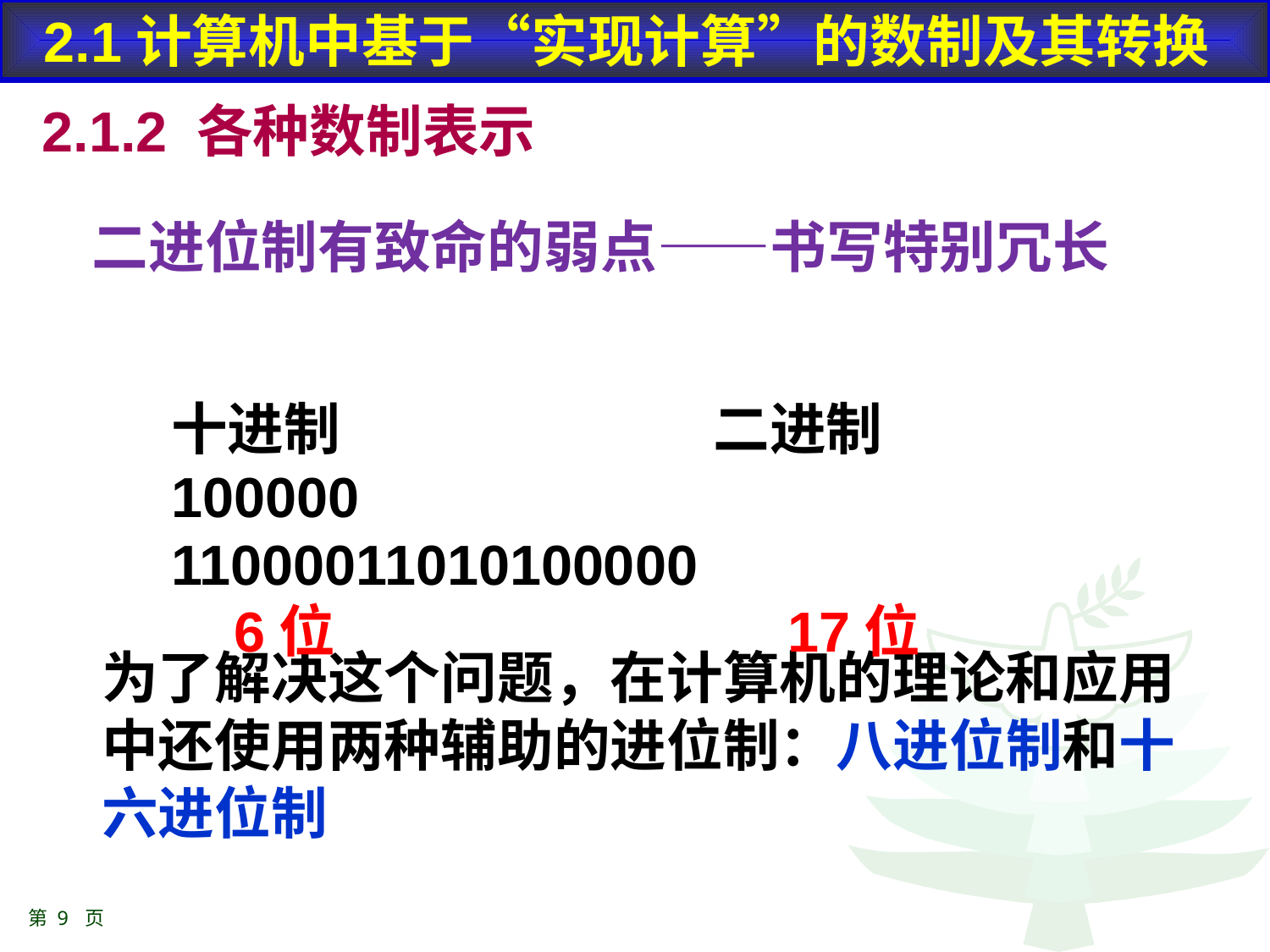

2.1计算机中基于“实现计算”的数制及其转换
2.1.2 各种数制表示
二进位制有致命的弱点——书写特别冗长
十进制                             二进制
100000                   11000011010100000
    6位                                  17位
为了解决这个问题，在计算机的理论和应用中还使用两种辅助的进位制：八进位制和十六进位制